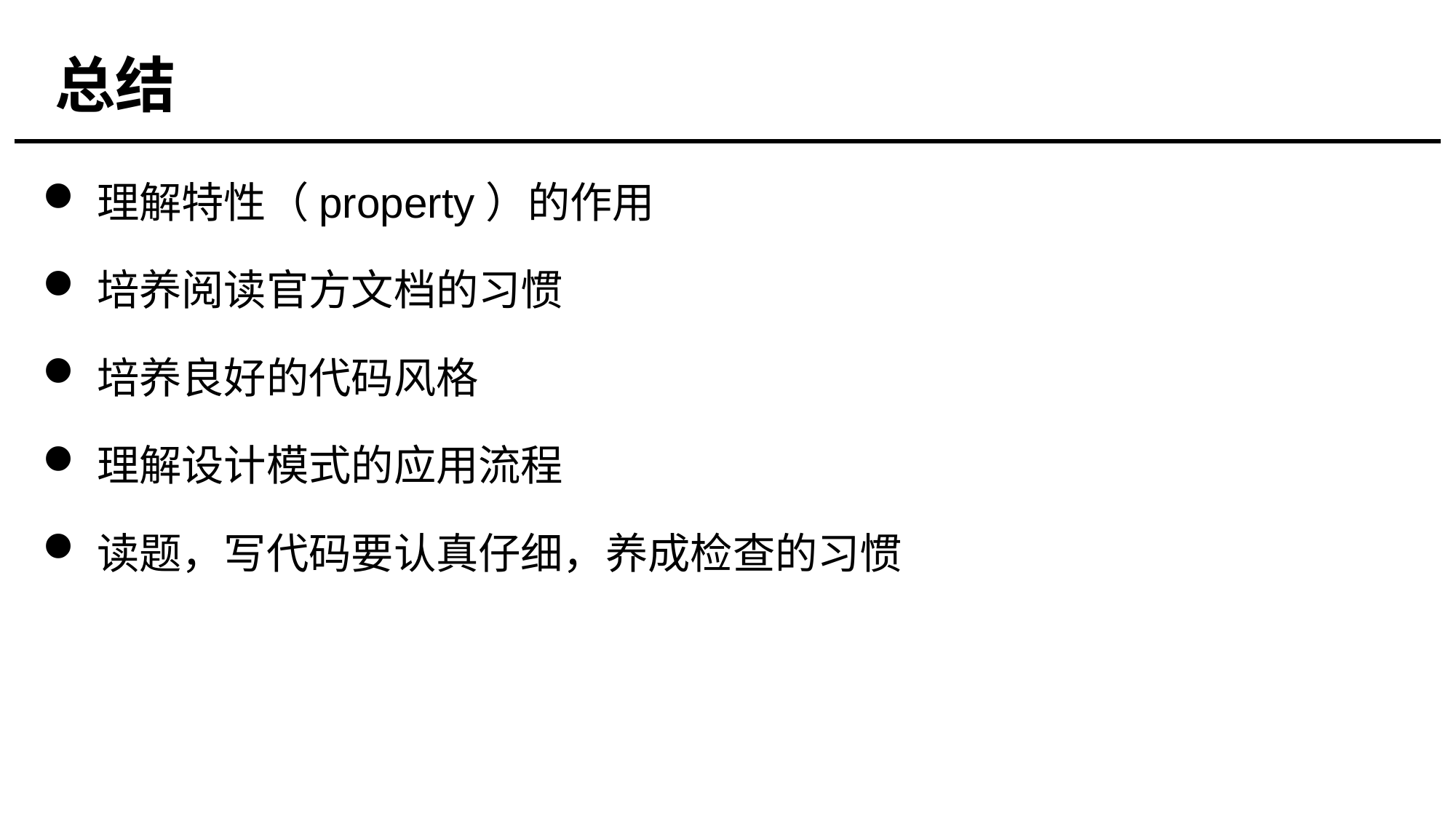

# 总结
理解特性（property）的作用
培养阅读官方文档的习惯
培养良好的代码风格
理解设计模式的应用流程
读题，写代码要认真仔细，养成检查的习惯

21